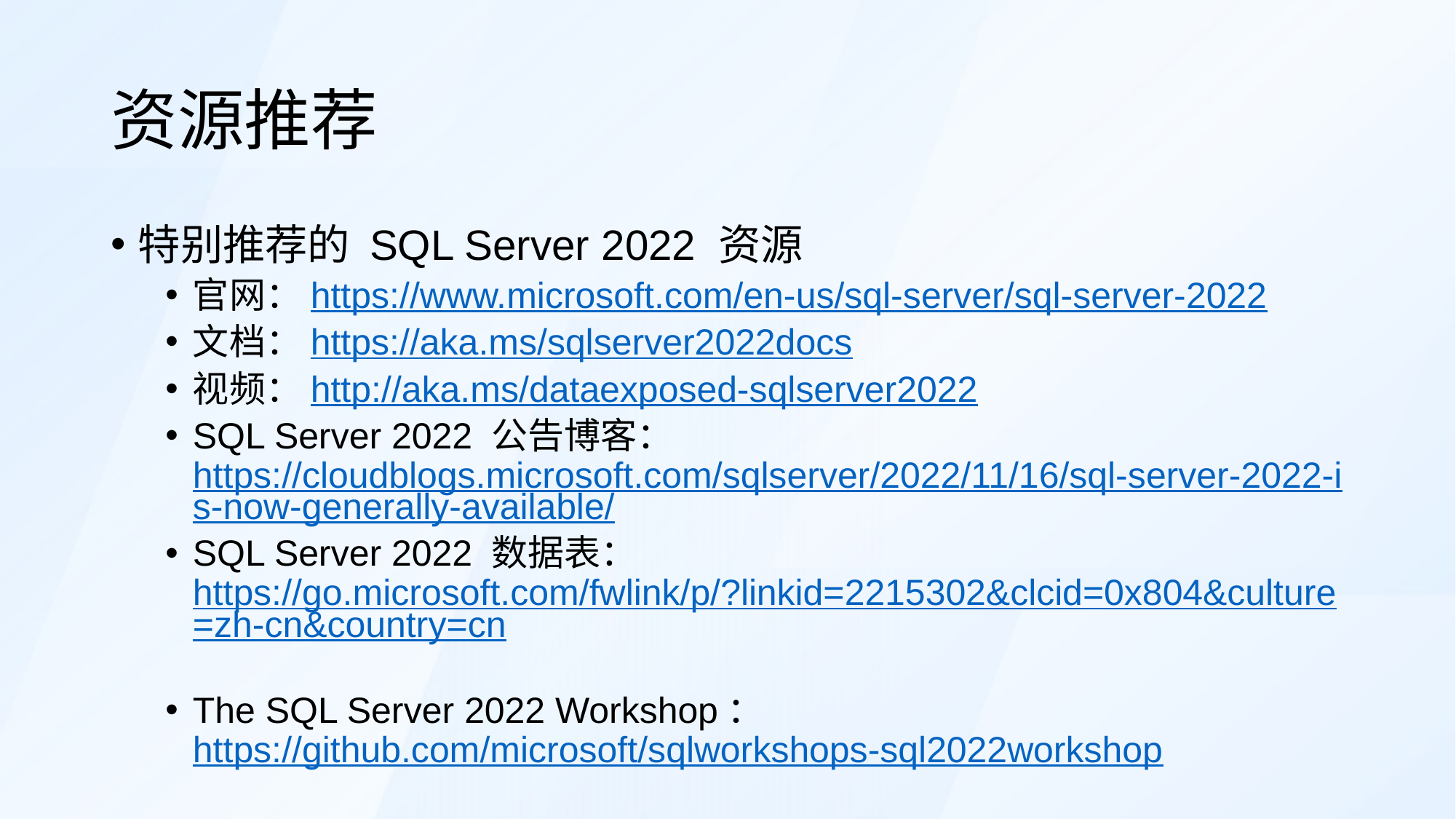

# 资源推荐
特别推荐的 SQL Server 2022 资源
官网：https://www.microsoft.com/en-us/sql-server/sql-server-2022
文档：https://aka.ms/sqlserver2022docs
视频：http://aka.ms/dataexposed-sqlserver2022
SQL Server 2022 公告博客：https://cloudblogs.microsoft.com/sqlserver/2022/11/16/sql-server-2022-is-now-generally-available/
SQL Server 2022 数据表：https://go.microsoft.com/fwlink/p/?linkid=2215302&clcid=0x804&culture=zh-cn&country=cn
The SQL Server 2022 Workshop：https://github.com/microsoft/sqlworkshops-sql2022workshop